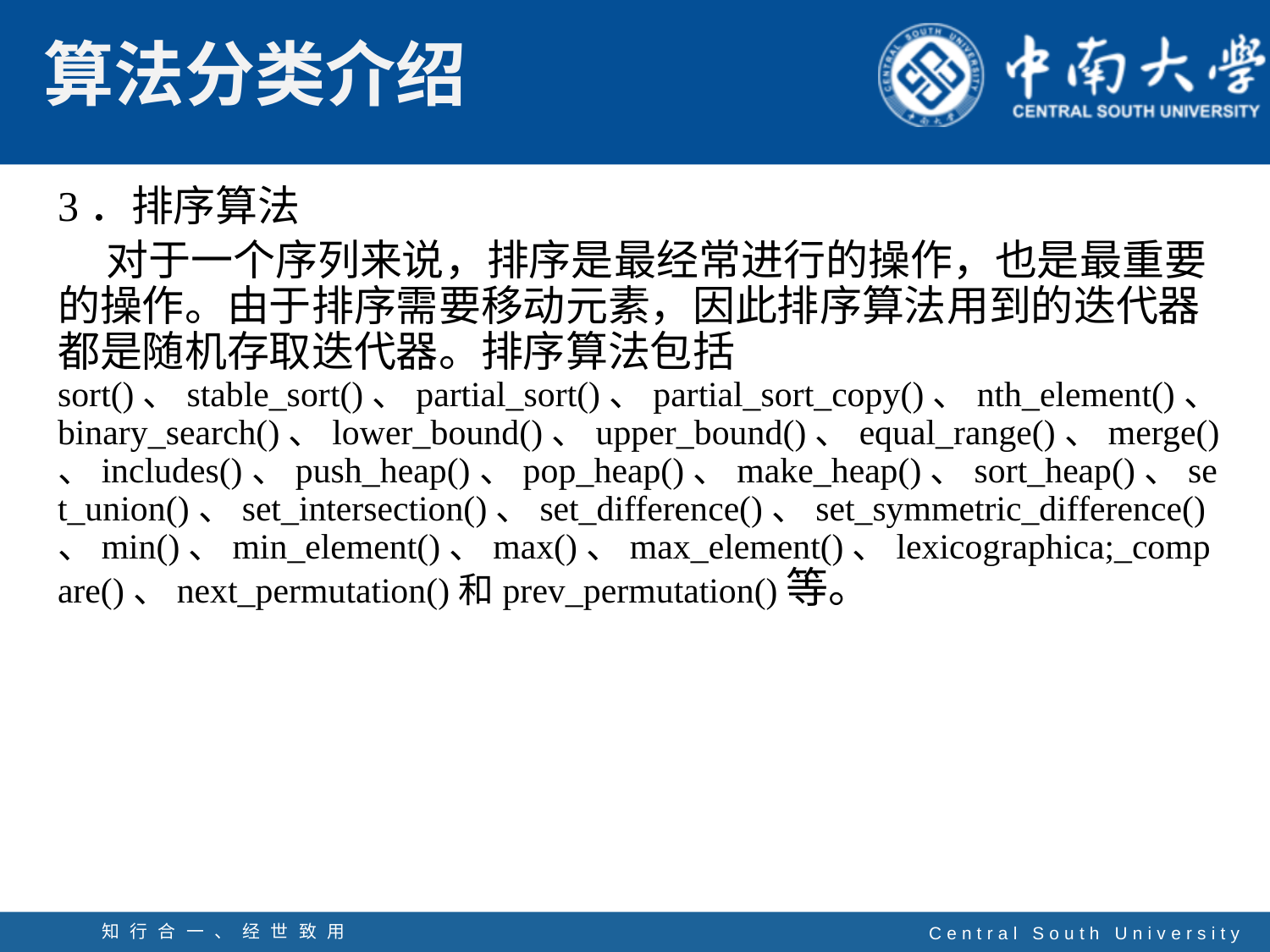

3．排序算法
    对于一个序列来说，排序是最经常进行的操作，也是最重要的操作。由于排序需要移动元素，因此排序算法用到的迭代器都是随机存取迭代器。排序算法包括sort()、stable_sort()、partial_sort()、partial_sort_copy()、nth_element()、binary_search()、lower_bound()、upper_bound()、equal_range()、merge()、includes()、push_heap()、pop_heap()、make_heap()、sort_heap()、set_union()、set_intersection()、set_difference()、set_symmetric_difference()、min()、min_element()、max()、max_element()、lexicographica;_compare()、next_permutation()和prev_permutation()等。

知行合一、经世致用
自强不息 厚德载物
Central South University
38